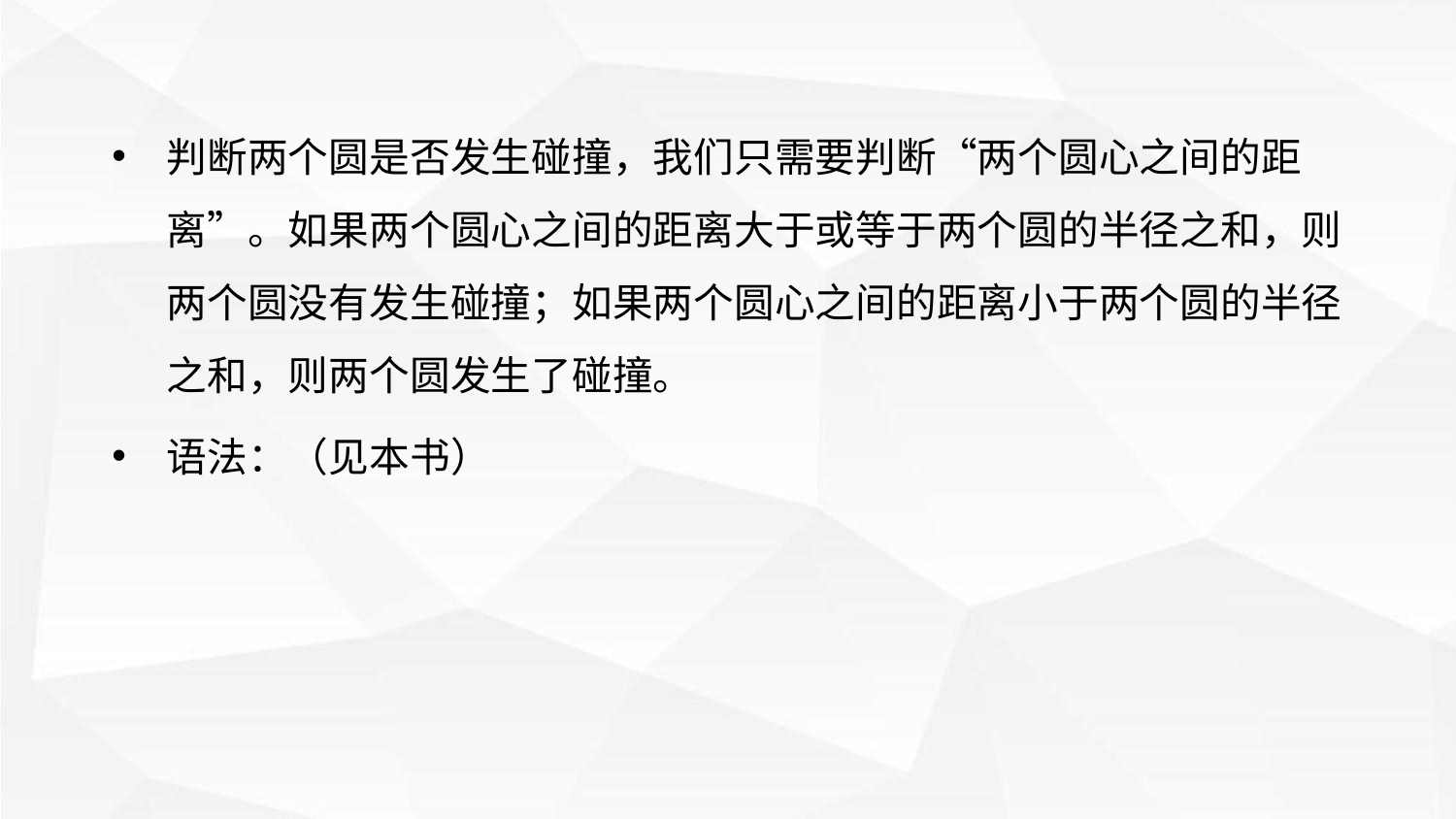

判断两个圆是否发生碰撞，我们只需要判断“两个圆心之间的距离”。如果两个圆心之间的距离大于或等于两个圆的半径之和，则两个圆没有发生碰撞；如果两个圆心之间的距离小于两个圆的半径之和，则两个圆发生了碰撞。
语法：（见本书）